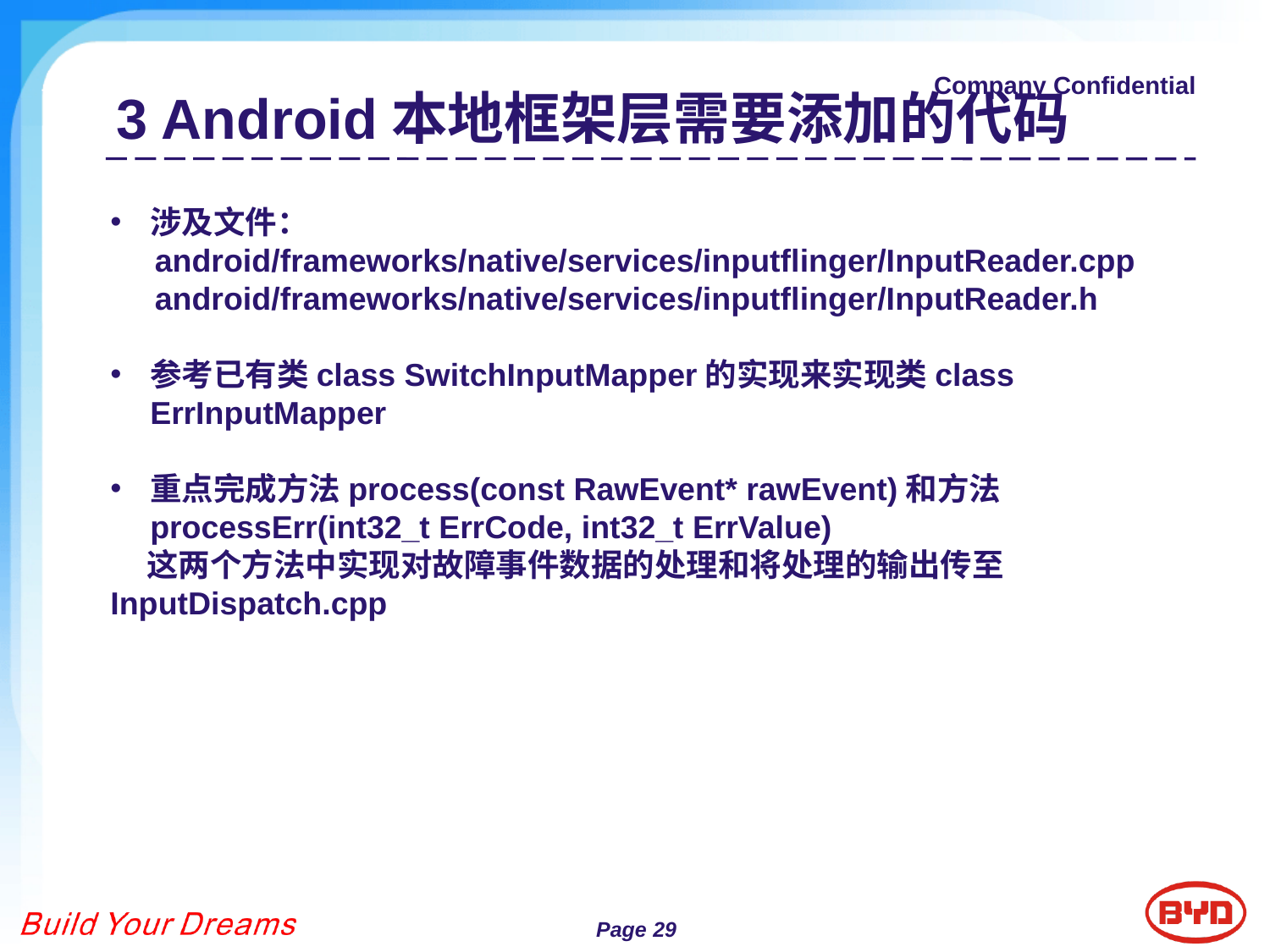

3 Android本地框架层需要添加的代码A
涉及文件：
     android/frameworks/native/services/inputflinger/InputReader.cpp
     android/frameworks/native/services/inputflinger/InputReader.h

参考已有类class SwitchInputMapper的实现来实现类class ErrInputMapper

重点完成方法process(const RawEvent* rawEvent)和方法processErr(int32_t ErrCode, int32_t ErrValue)
    这两个方法中实现对故障事件数据的处理和将处理的输出传至             InputDispatch.cpp